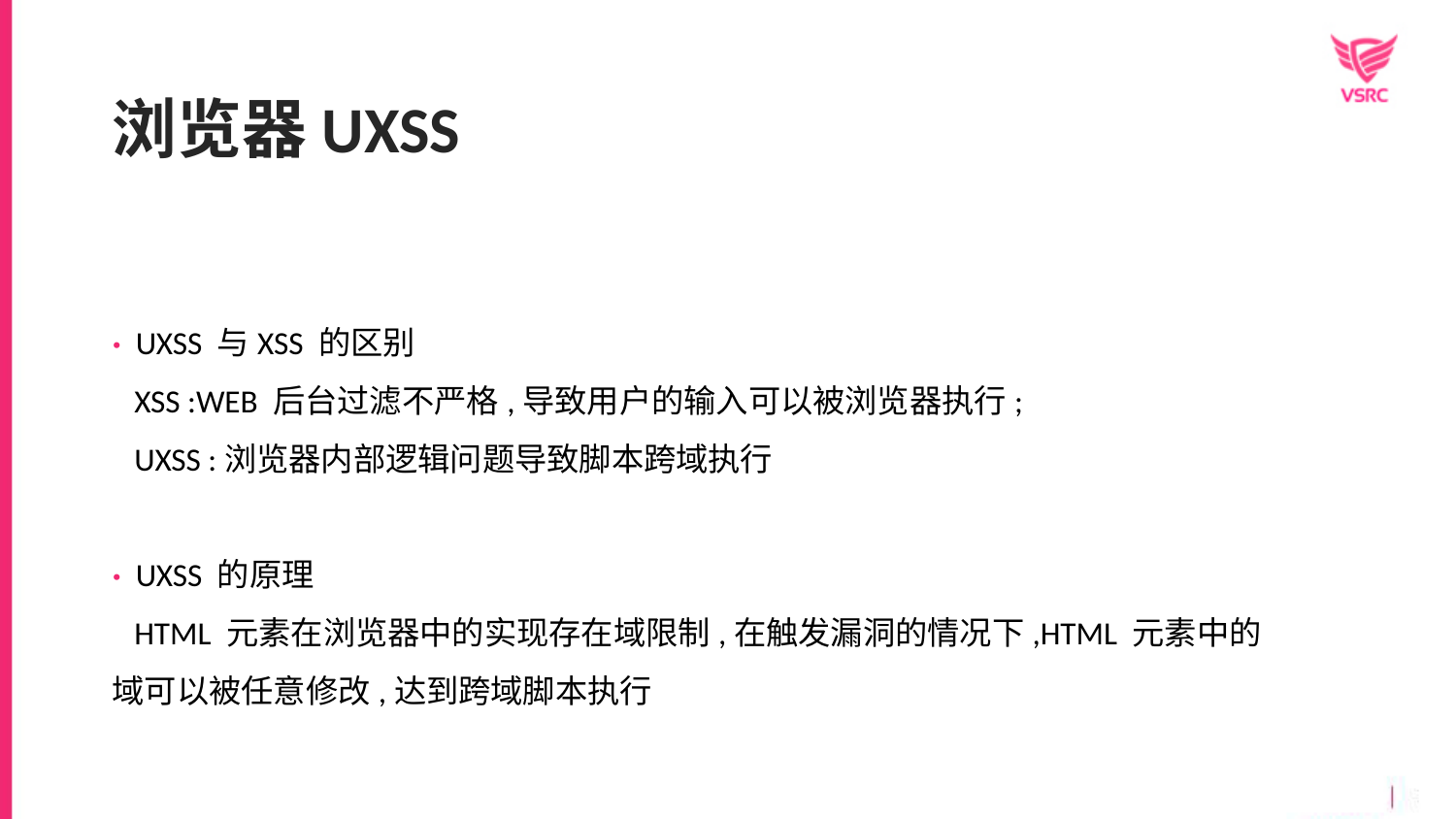

浏览器UXSS
·  UXSS 与XSS 的区别
   XSS :WEB 后台过滤不严格,导致用户的输入可以被浏览器执行;
   UXSS :浏览器内部逻辑问题导致脚本跨域执行

·  UXSS 的原理
   HTML 元素在浏览器中的实现存在域限制,在触发漏洞的情况下,HTML 元素中的域可以被任意修改,达到跨域脚本执行